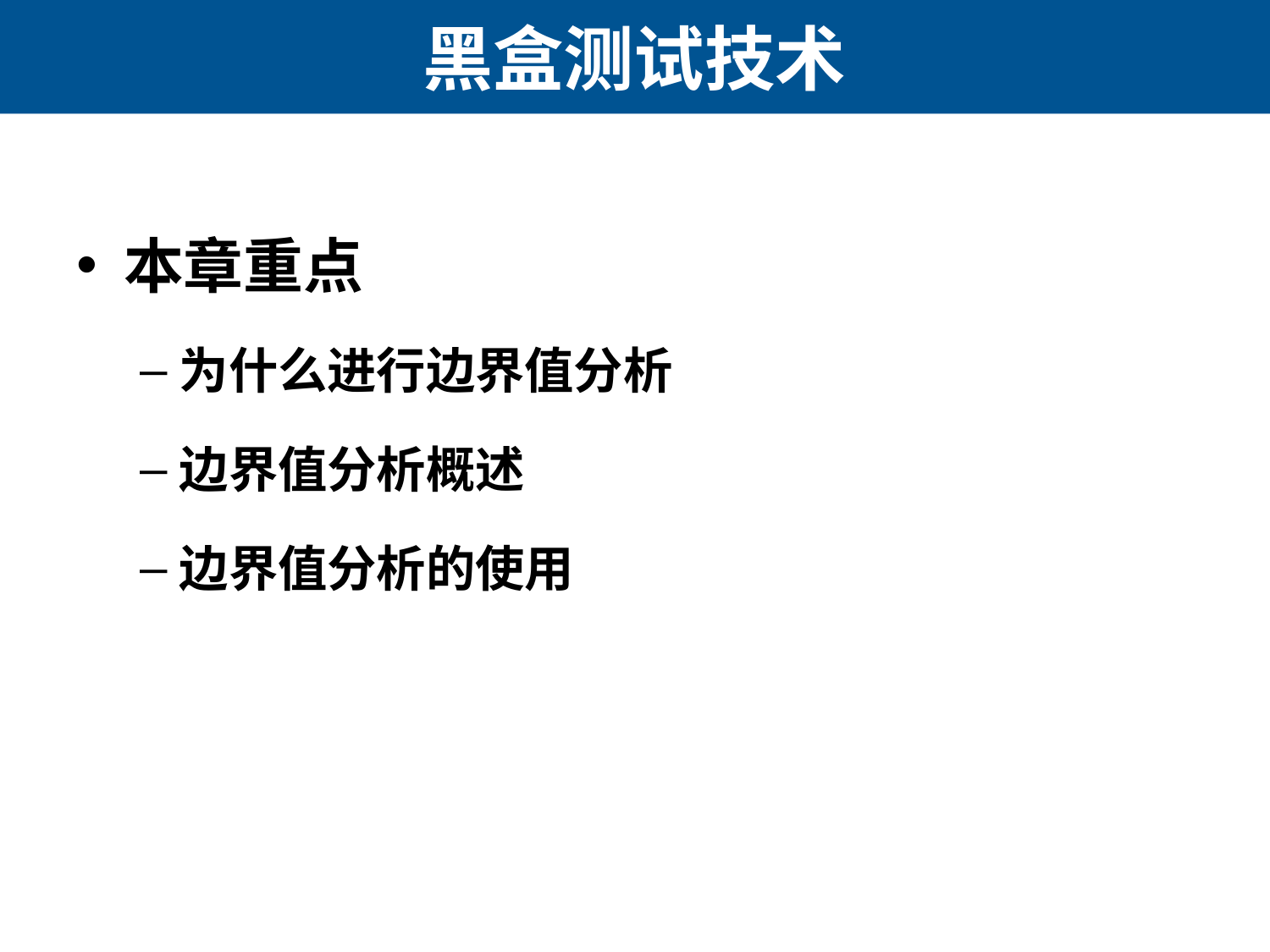

# 黑盒测试技术
本章重点
为什么进行边界值分析
边界值分析概述
边界值分析的使用